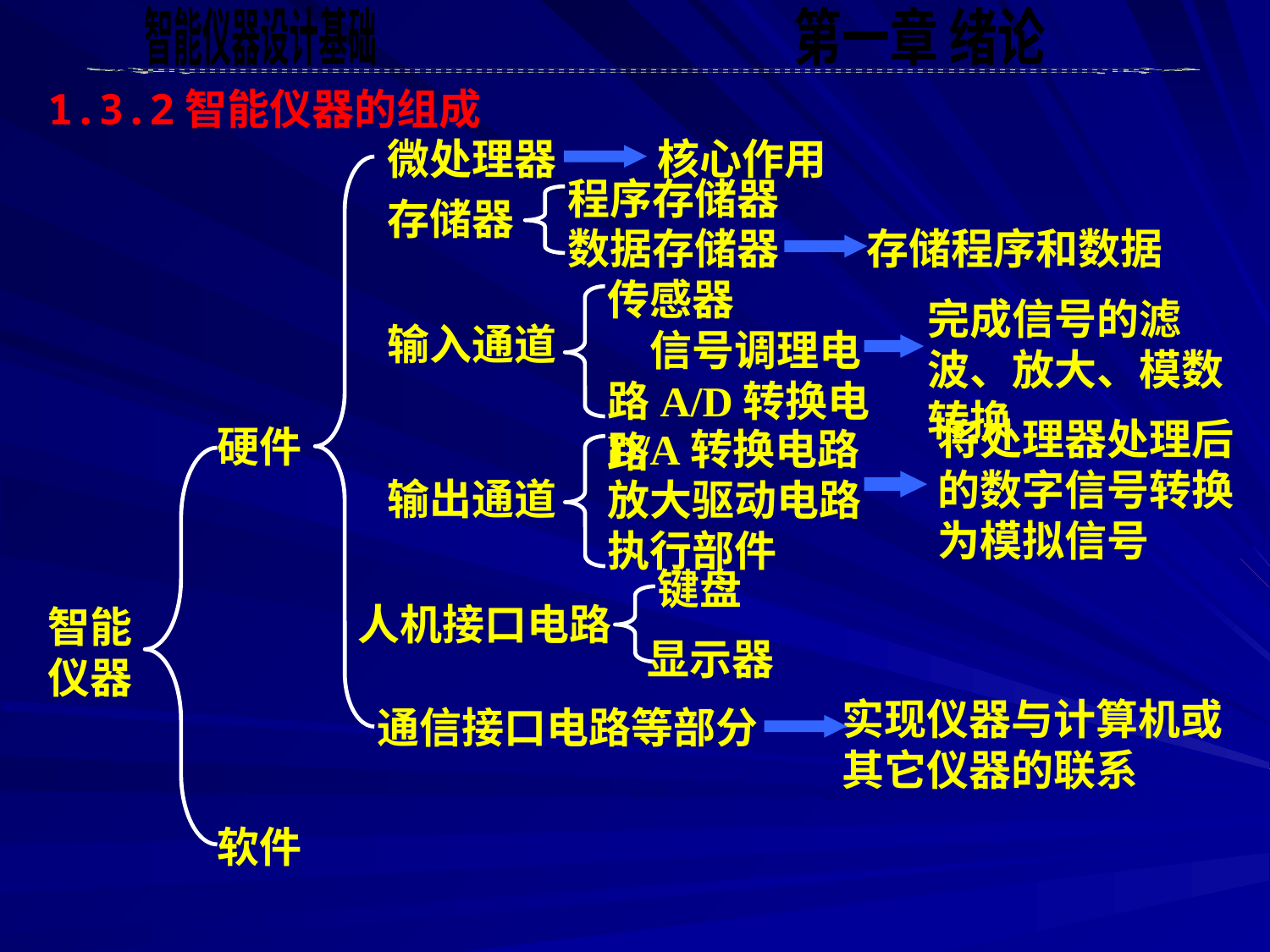

1.3.2智能仪器的组成
微处理器
核心作用

程序存储器
存储器

存储程序和数据
数据存储器

传感器　　　　信号调理电路A/D转换电路
完成信号的滤波、放大、模数转换

输入通道

将处理器处理后的数字信号转换为模拟信号
硬件
D/A转换电路
放大驱动电路
执行部件

输出通道

键盘

人机接口电路
智能仪器
显示器
实现仪器与计算机或其它仪器的联系
通信接口电路等部分

软件